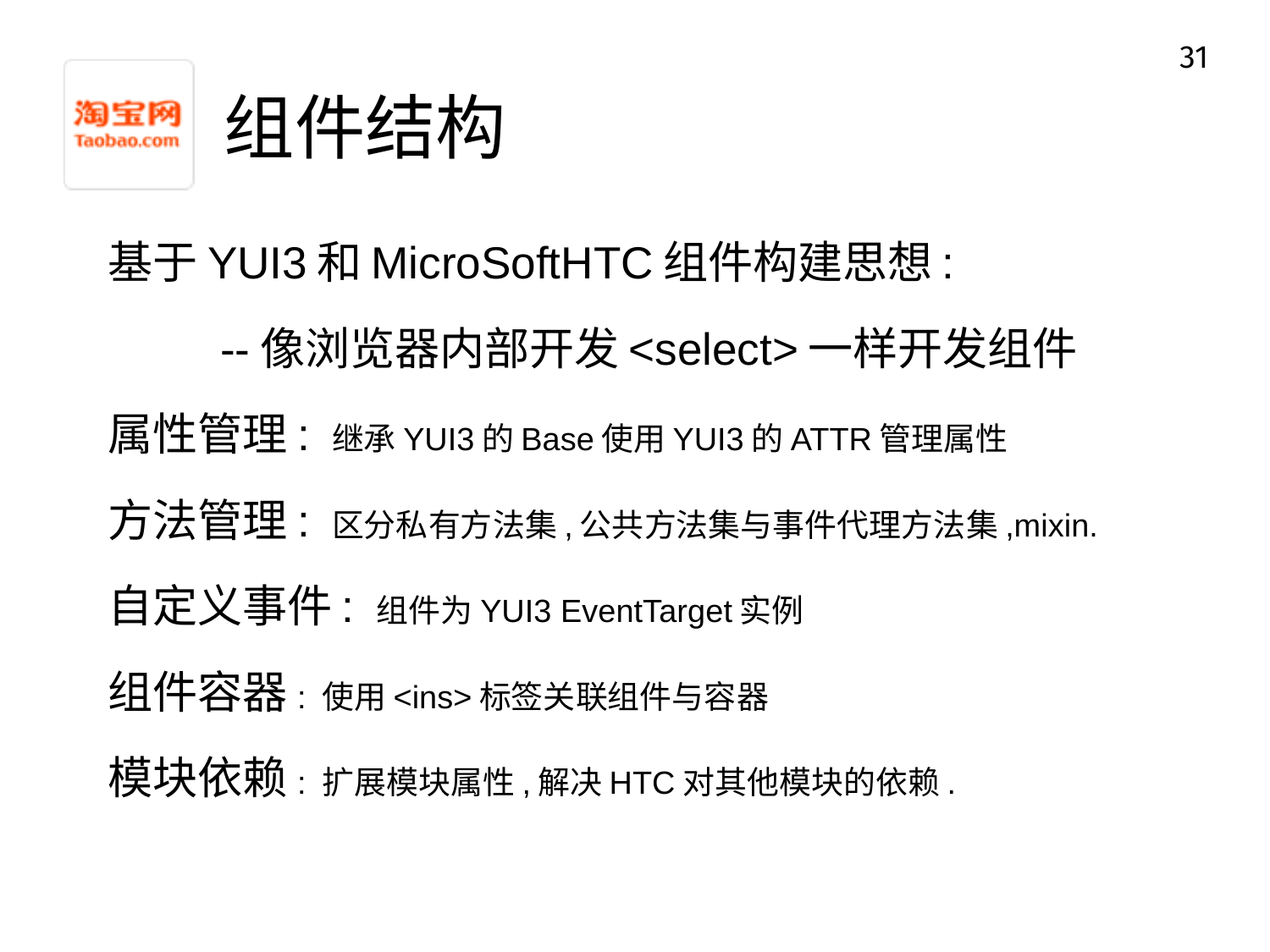

31
# 组件结构
基于YUI3和MicroSoftHTC组件构建思想:
         --像浏览器内部开发<select>一样开发组件
属性管理: 继承YUI3的Base使用YUI3的ATTR管理属性
方法管理: 区分私有方法集,公共方法集与事件代理方法集,mixin.
自定义事件: 组件为YUI3 EventTarget实例
组件容器: 使用<ins>标签关联组件与容器
模块依赖: 扩展模块属性,解决HTC对其他模块的依赖.